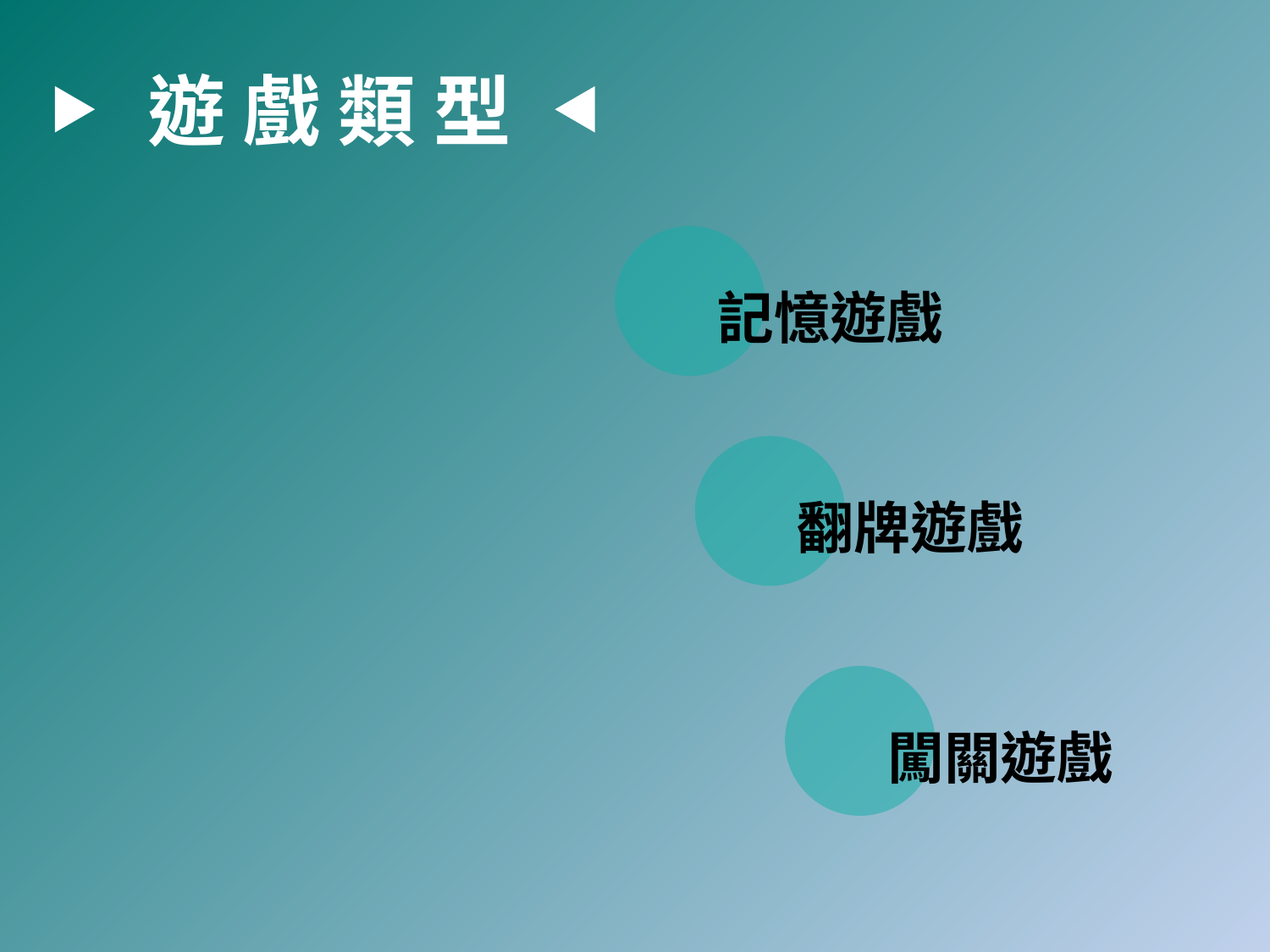

遊 戲 類 型

記憶遊戲

翻牌遊戲

闖關遊戲